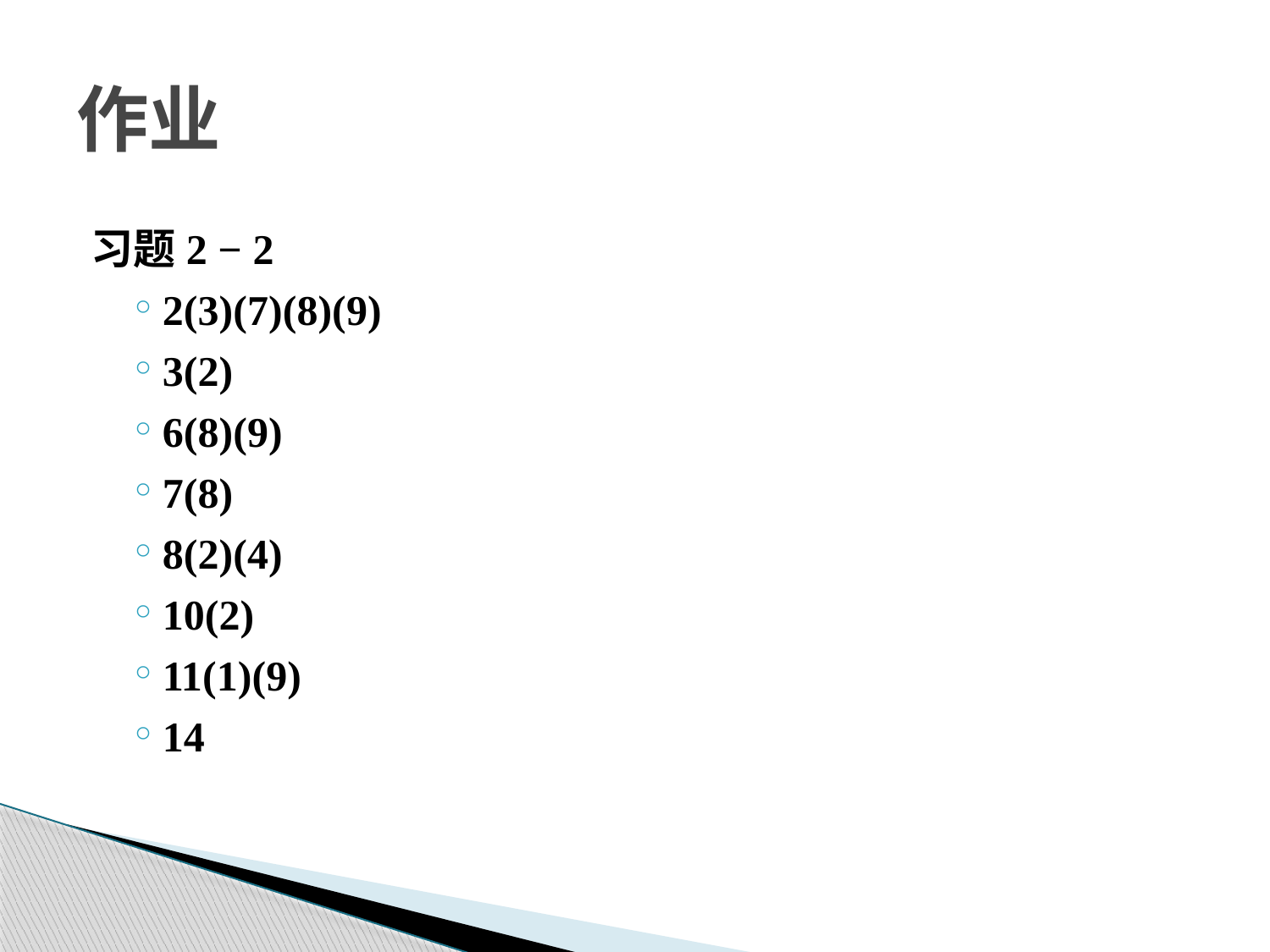

作业
习题2 − 2
2(3)(7)(8)(9)
3(2)
6(8)(9)
7(8)
8(2)(4)
10(2)
11(1)(9)
14